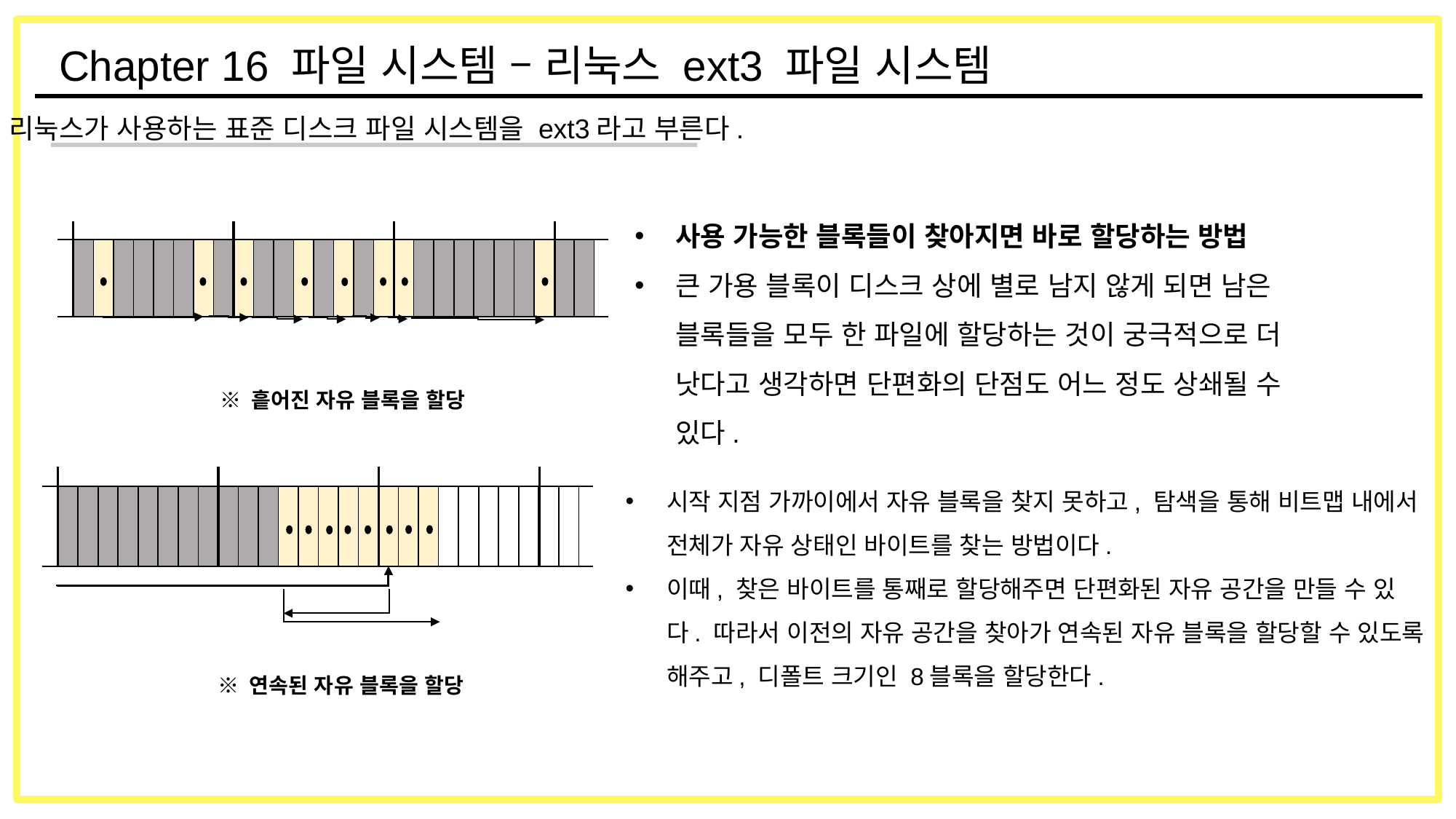

Chapter 16 파일 시스템 – 리눅스 ext3 파일 시스템
리눅스가 사용하는 표준 디스크 파일 시스템을 ext3라고 부른다.
사용 가능한 블록들이 찾아지면 바로 할당하는 방법
큰 가용 블록이 디스크 상에 별로 남지 않게 되면 남은 블록들을 모두 한 파일에 할당하는 것이 궁극적으로 더 낫다고 생각하면 단편화의 단점도 어느 정도 상쇄될 수 있다.

※ 흩어진 자유 블록을 할당

시작 지점 가까이에서 자유 블록을 찾지 못하고, 탐색을 통해 비트맵 내에서 전체가 자유 상태인 바이트를 찾는 방법이다.
이때, 찾은 바이트를 통째로 할당해주면 단편화된 자유 공간을 만들 수 있다. 따라서 이전의 자유 공간을 찾아가 연속된 자유 블록을 할당할 수 있도록 해주고, 디폴트 크기인 8블록을 할당한다.

※ 연속된 자유 블록을 할당